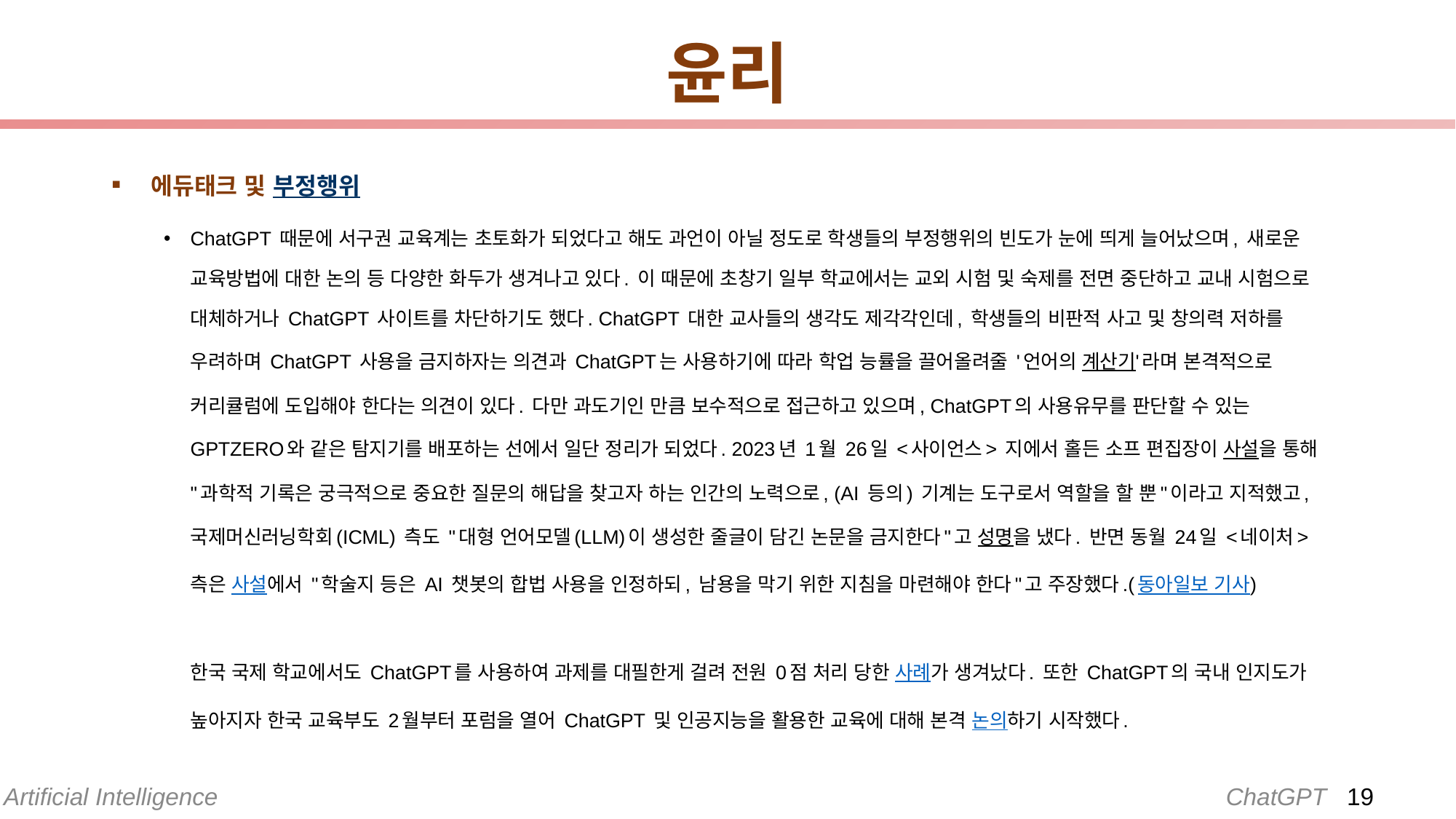

# 윤리
에듀태크 및 부정행위
ChatGPT 때문에 서구권 교육계는 초토화가 되었다고 해도 과언이 아닐 정도로 학생들의 부정행위의 빈도가 눈에 띄게 늘어났으며, 새로운 교육방법에 대한 논의 등 다양한 화두가 생겨나고 있다. 이 때문에 초창기 일부 학교에서는 교외 시험 및 숙제를 전면 중단하고 교내 시험으로 대체하거나 ChatGPT 사이트를 차단하기도 했다. ChatGPT 대한 교사들의 생각도 제각각인데, 학생들의 비판적 사고 및 창의력 저하를 우려하며 ChatGPT 사용을 금지하자는 의견과 ChatGPT는 사용하기에 따라 학업 능률을 끌어올려줄 '언어의 계산기'라며 본격적으로 커리큘럼에 도입해야 한다는 의견이 있다. 다만 과도기인 만큼 보수적으로 접근하고 있으며, ChatGPT의 사용유무를 판단할 수 있는 GPTZERO와 같은 탐지기를 배포하는 선에서 일단 정리가 되었다. 2023년 1월 26일 <사이언스> 지에서 홀든 소프 편집장이 사설을 통해 "과학적 기록은 궁극적으로 중요한 질문의 해답을 찾고자 하는 인간의 노력으로, (AI 등의) 기계는 도구로서 역할을 할 뿐"이라고 지적했고, 국제머신러닝학회(ICML) 측도 "대형 언어모델(LLM)이 생성한 줄글이 담긴 논문을 금지한다"고 성명을 냈다. 반면 동월 24일 <네이처> 측은 사설에서 "학술지 등은 AI 챗봇의 합법 사용을 인정하되, 남용을 막기 위한 지침을 마련해야 한다"고 주장했다.(동아일보 기사)
한국 국제 학교에서도 ChatGPT를 사용하여 과제를 대필한게 걸려 전원 0점 처리 당한 사례가 생겨났다. 또한 ChatGPT의 국내 인지도가 높아지자 한국 교육부도 2월부터 포럼을 열어 ChatGPT 및 인공지능을 활용한 교육에 대해 본격 논의하기 시작했다.